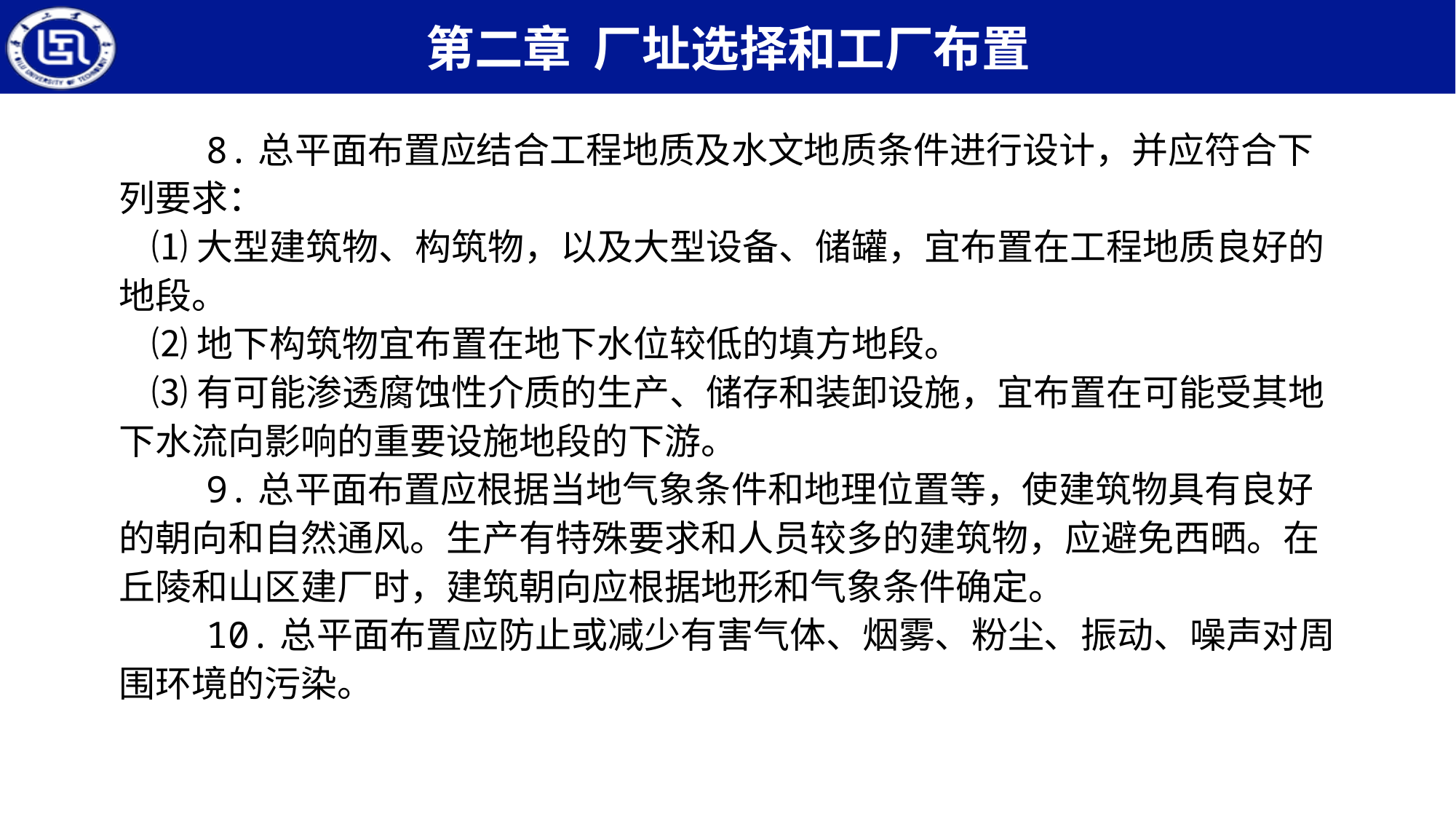

8.总平面布置应结合工程地质及水文地质条件进行设计，并应符合下列要求：
    ⑴大型建筑物、构筑物，以及大型设备、储罐，宜布置在工程地质良好的地段。
    ⑵地下构筑物宜布置在地下水位较低的填方地段。
    ⑶有可能渗透腐蚀性介质的生产、储存和装卸设施，宜布置在可能受其地下水流向影响的重要设施地段的下游。
    9.总平面布置应根据当地气象条件和地理位置等，使建筑物具有良好的朝向和自然通风。生产有特殊要求和人员较多的建筑物，应避免西晒。在丘陵和山区建厂时，建筑朝向应根据地形和气象条件确定。
    10.总平面布置应防止或减少有害气体、烟雾、粉尘、振动、噪声对周围环境的污染。